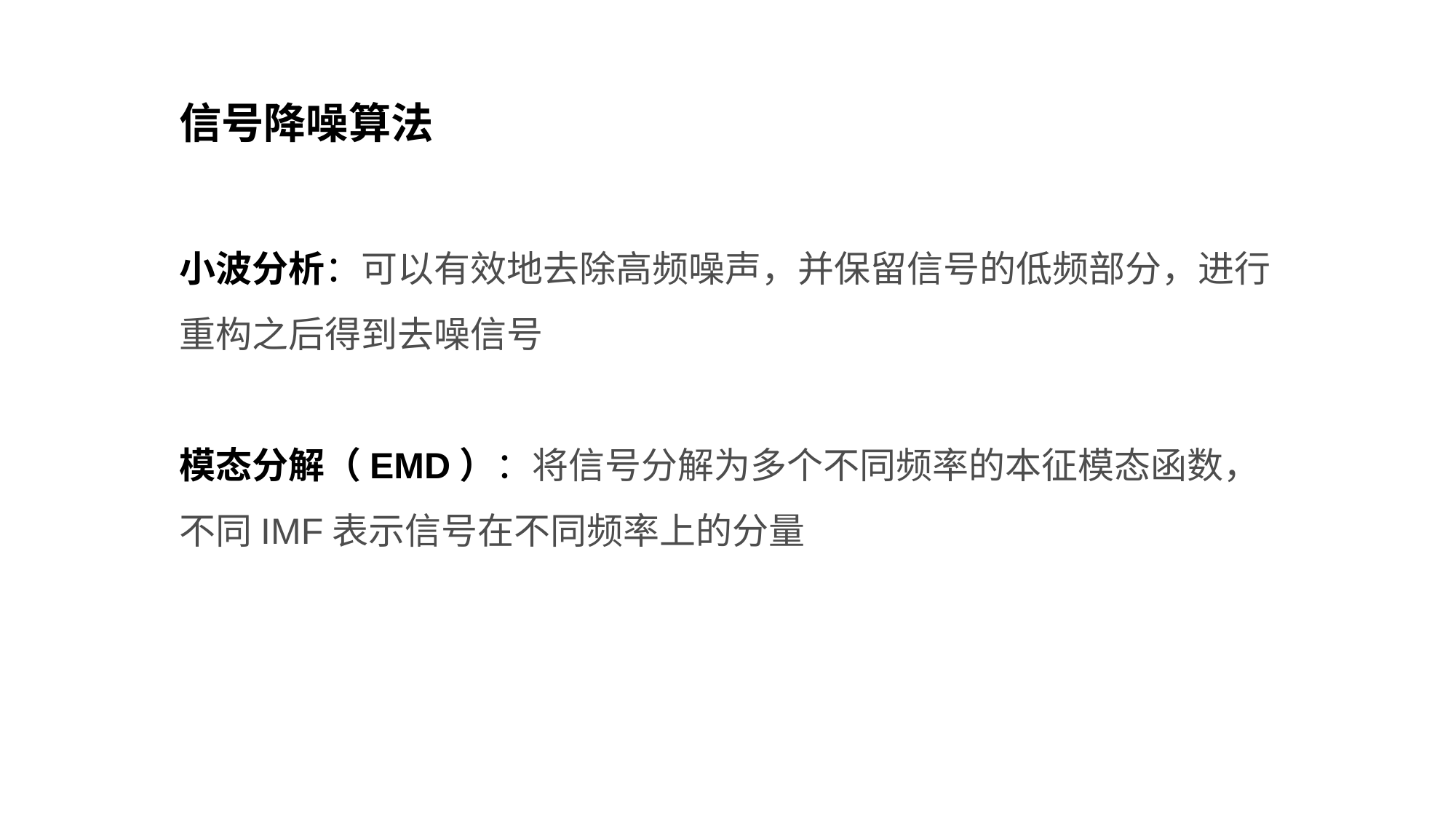

信号降噪算法

小波分析：可以有效地去除高频噪声，并保留信号的低频部分，进行重构之后得到去噪信号

模态分解（EMD）：将信号分解为多个不同频率的本征模态函数，不同IMF表示信号在不同频率上的分量